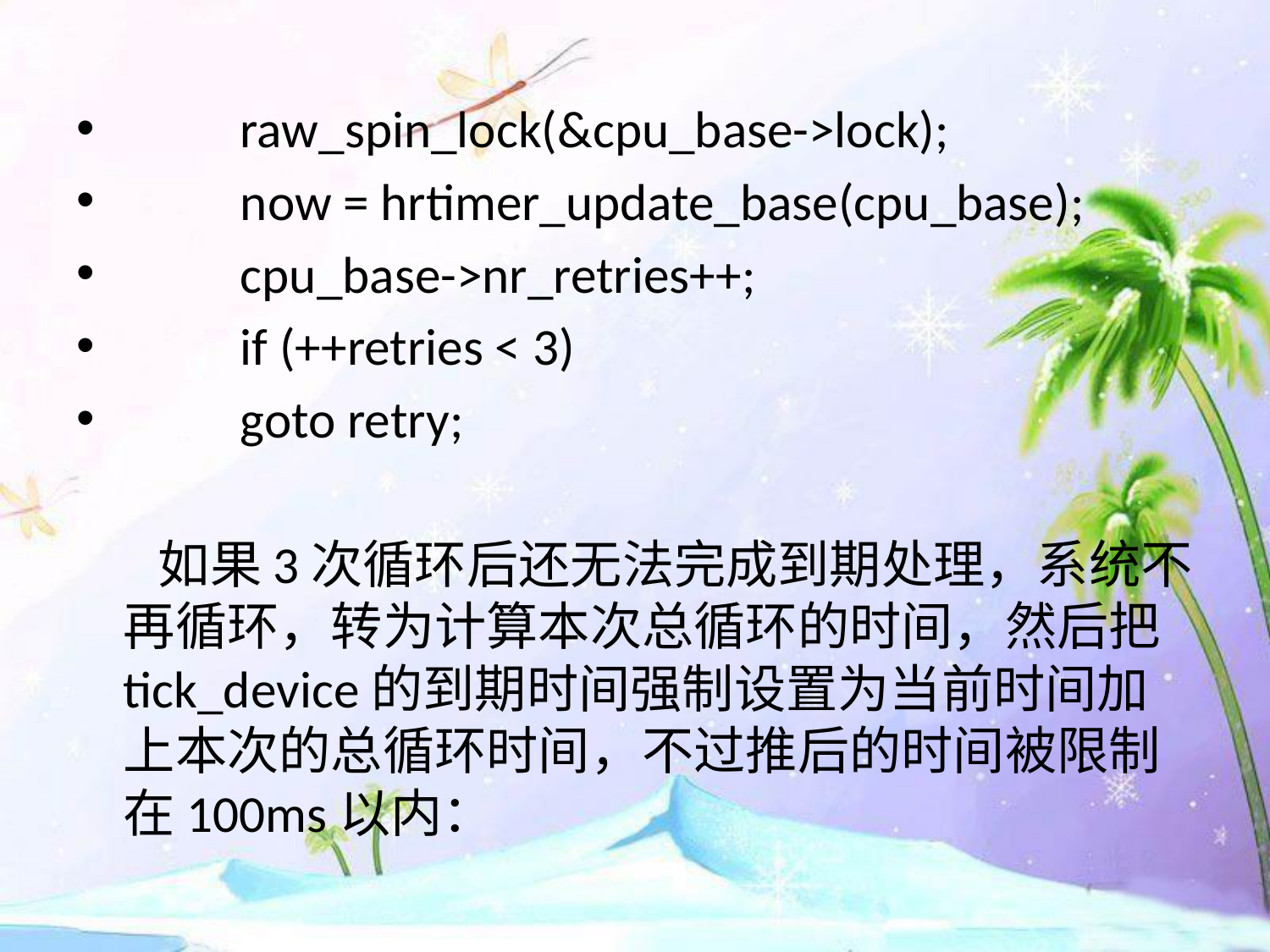

raw_spin_lock(&cpu_base->lock);
	now = hrtimer_update_base(cpu_base);
	cpu_base->nr_retries++;
	if (++retries < 3)
		goto retry;

		  如果3次循环后还无法完成到期处理，系统不再循环，转为计算本次总循环的时间，然后把tick_device的到期时间强制设置为当前时间加上本次的总循环时间，不过推后的时间被限制在100ms以内：